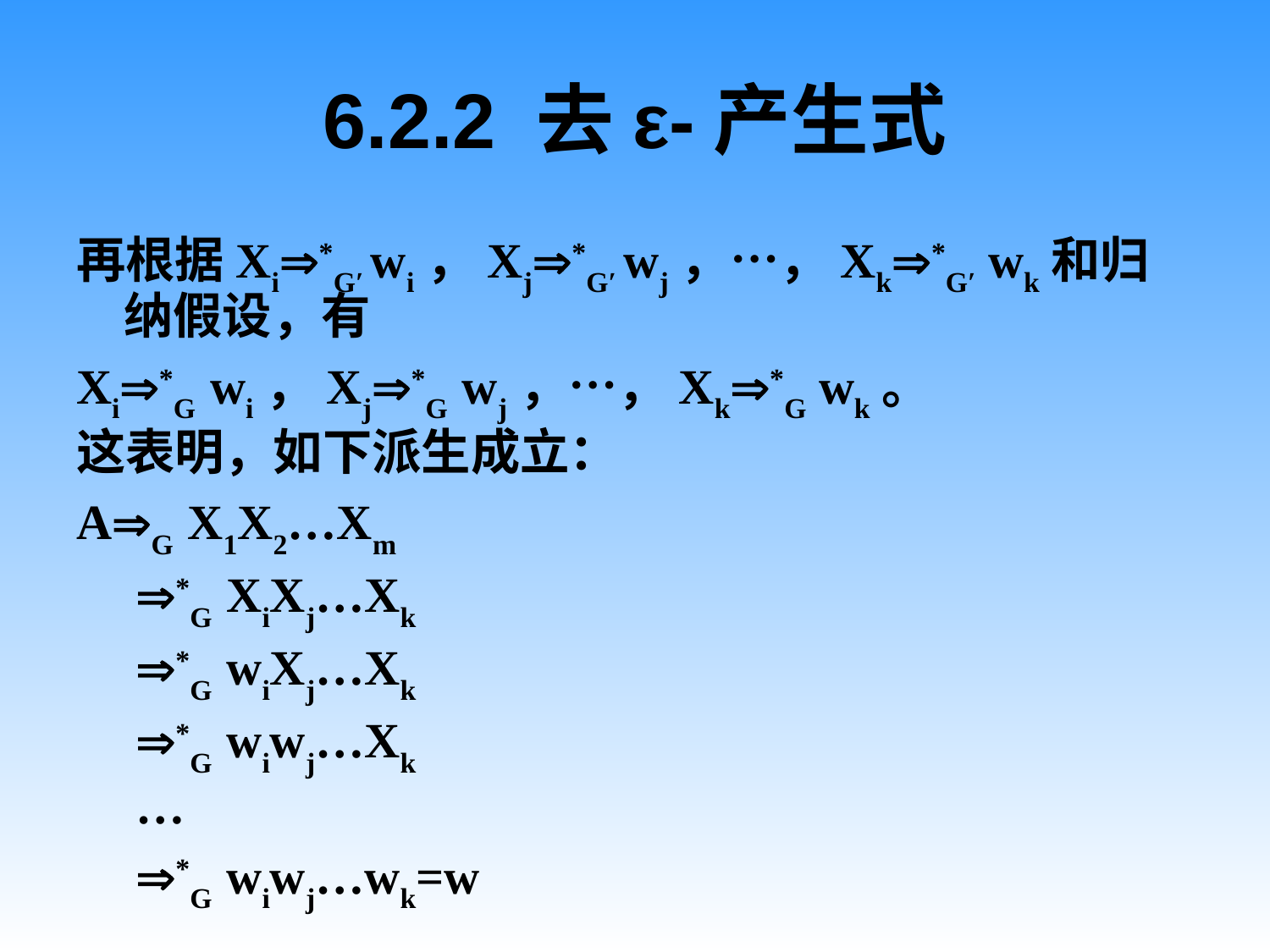

# 6.2.2 去ε-产生式
再根据Xi⇒*G′ wi，Xj⇒*G′ wj，…，Xk⇒*G′ wk和归纳假设，有
Xi⇒*G  wi，Xj⇒*G  wj，…，Xk⇒*G wk。
这表明，如下派生成立：
A⇒G  X1X2…Xm
	 ⇒*G  XiXj…Xk
	 ⇒*G  wiXj…Xk
	 ⇒*G  wiwj…Xk
	 …
	 ⇒*G  wiwj…wk=w

72